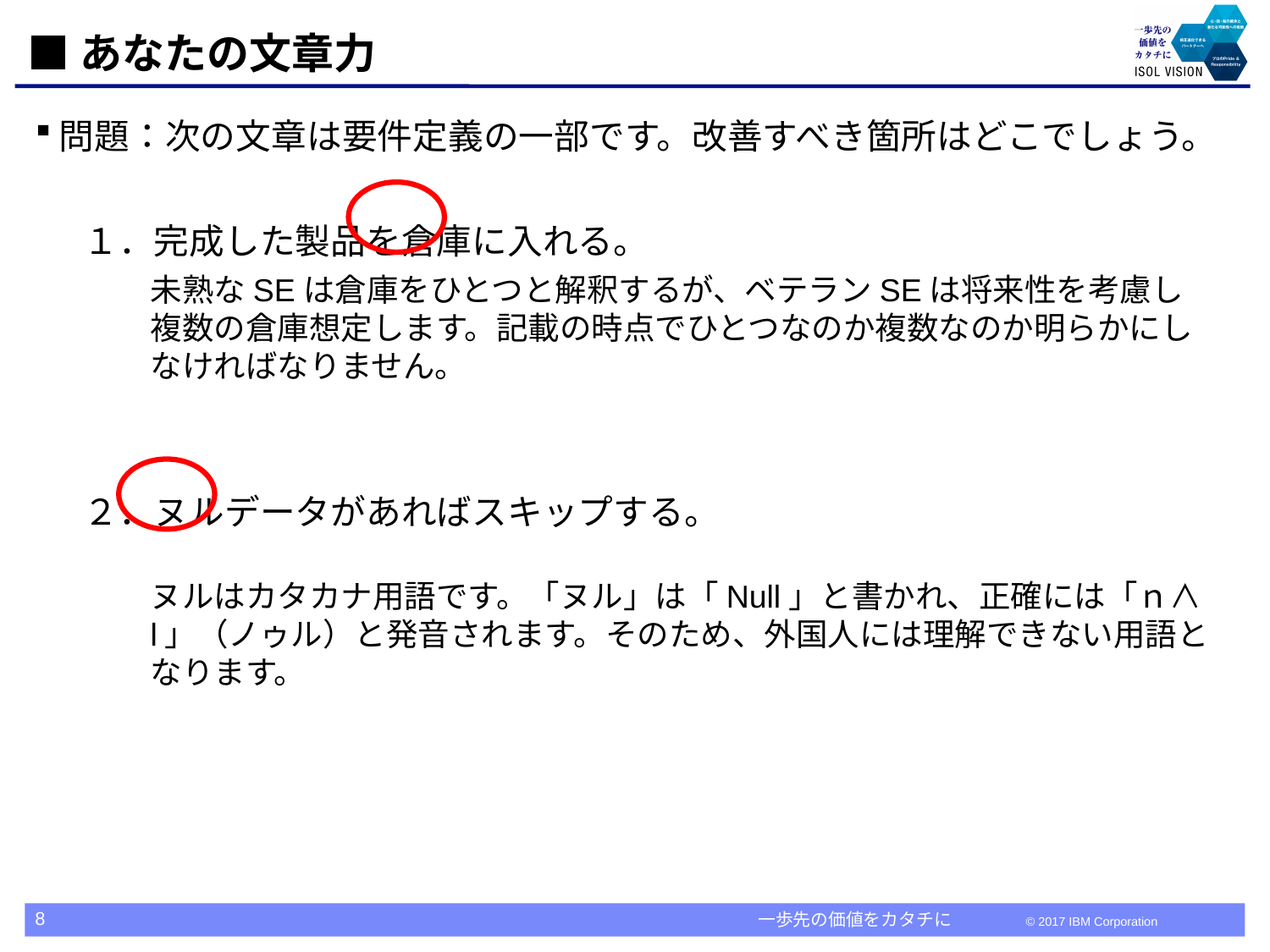

# ■あなたの文章力
問題：次の文章は要件定義の一部です。改善すべき箇所はどこでしょう。

１．完成した製品を倉庫に入れる。

２．ヌルデータがあればスキップする。

未熟なSEは倉庫をひとつと解釈するが、ベテランSEは将来性を考慮し複数の倉庫想定します。記載の時点でひとつなのか複数なのか明らかにしなければなりません。

ヌルはカタカナ用語です。「ヌル」は「Null」と書かれ、正確には「ｎ∧l」（ノゥル）と発音されます。そのため、外国人には理解できない用語となります。
8